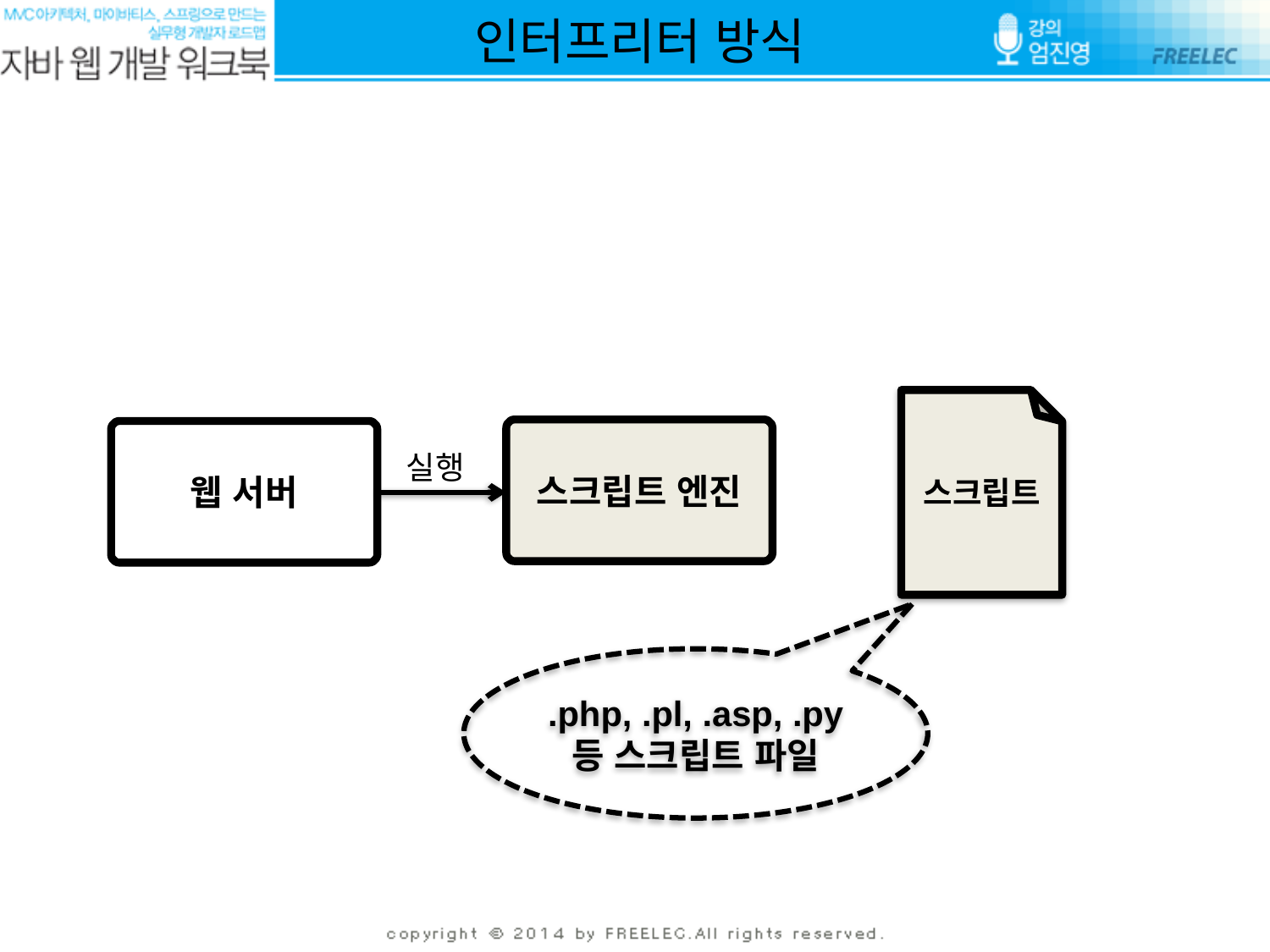

인터프리터 방식

스크립트
스크립트 엔진
웹 서버
실행
.php, .pl, .asp, .py 등 스크립트 파일